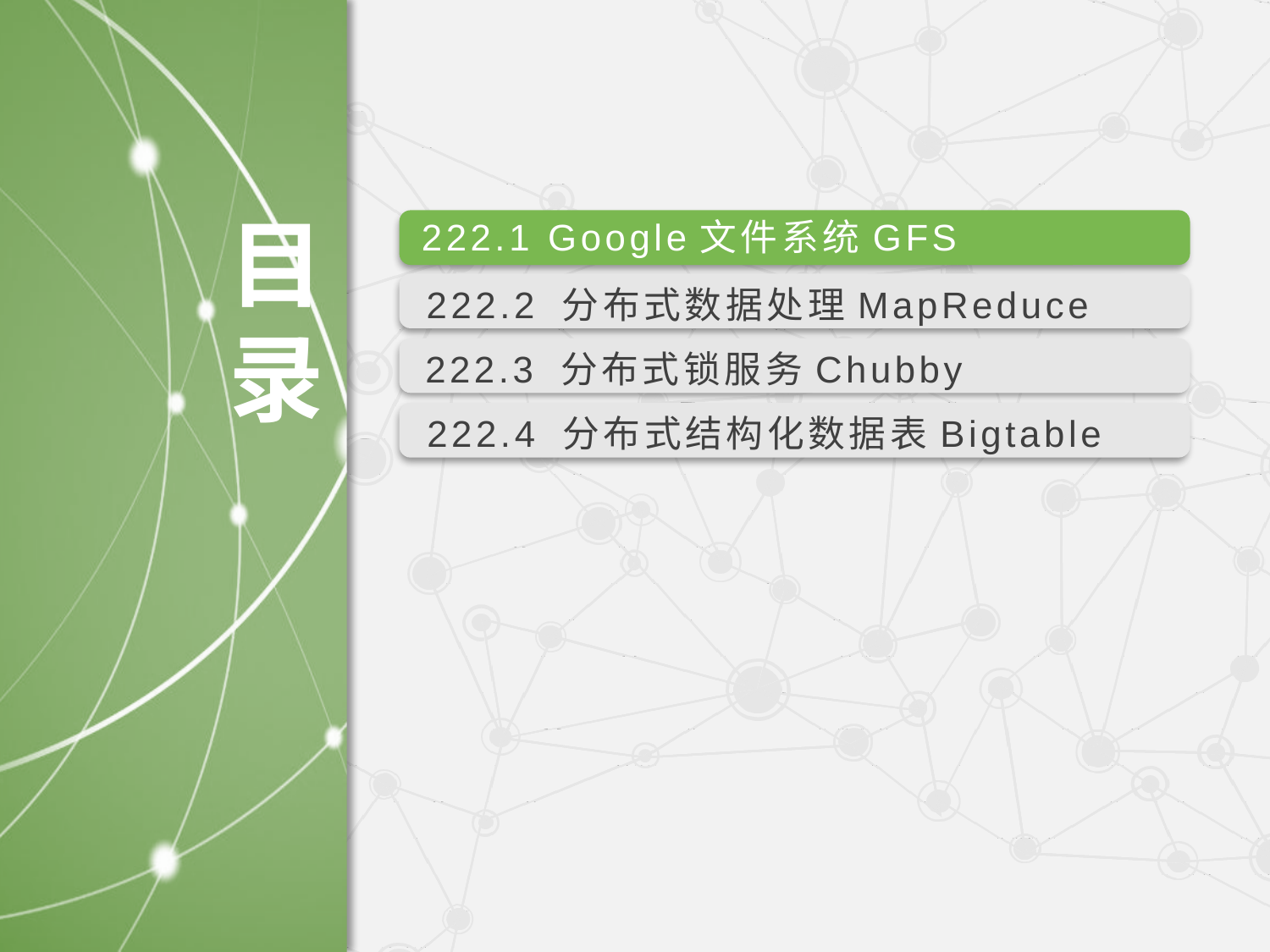

222.1 Google文件系统GFS

222.2 分布式数据处理MapReduce

222.3 分布式锁服务Chubby

222.4 分布式结构化数据表Bigtable